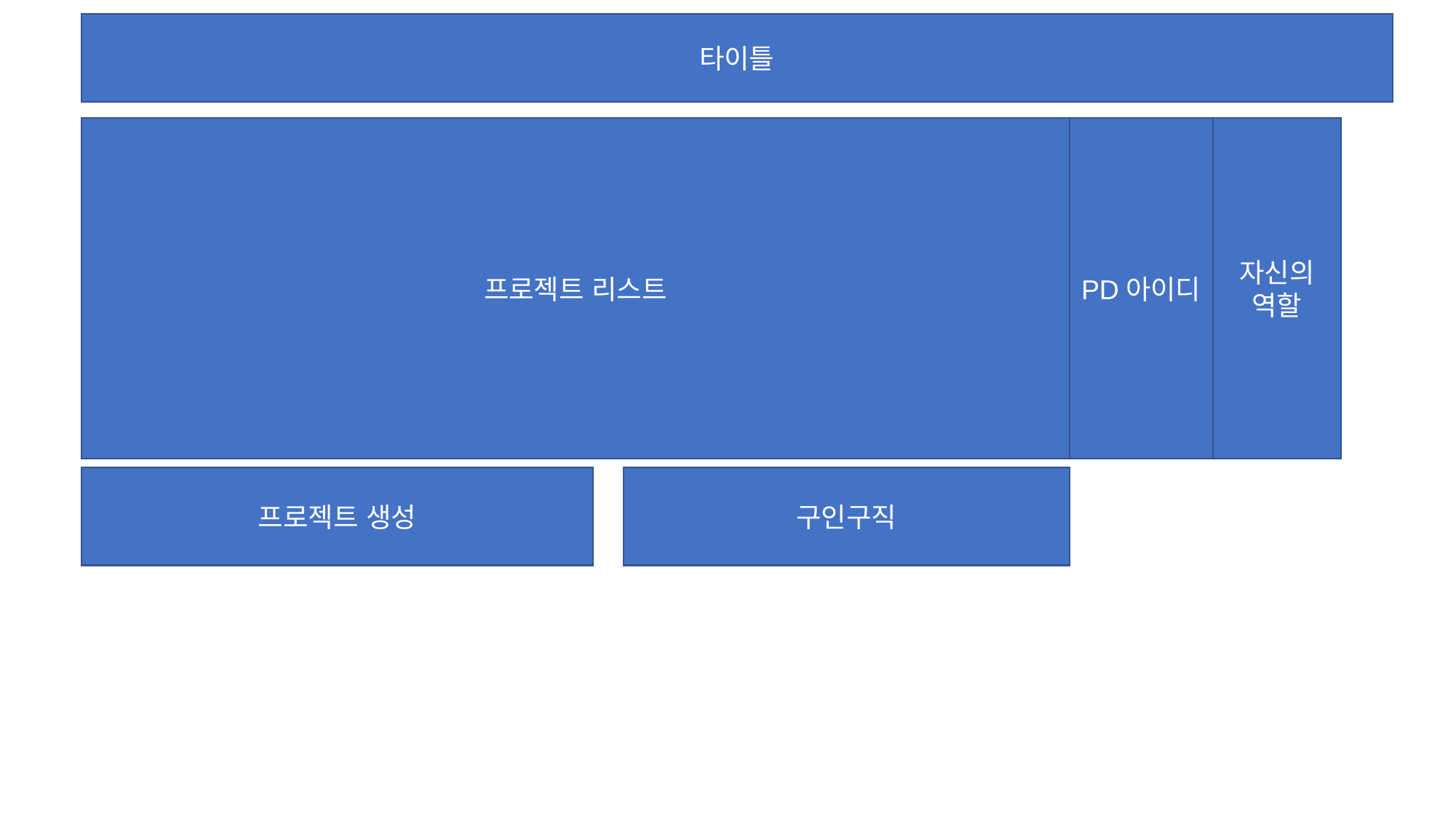

타이틀
프로젝트 리스트
PD아이디
자신의 역할
프로젝트 생성
구인구직